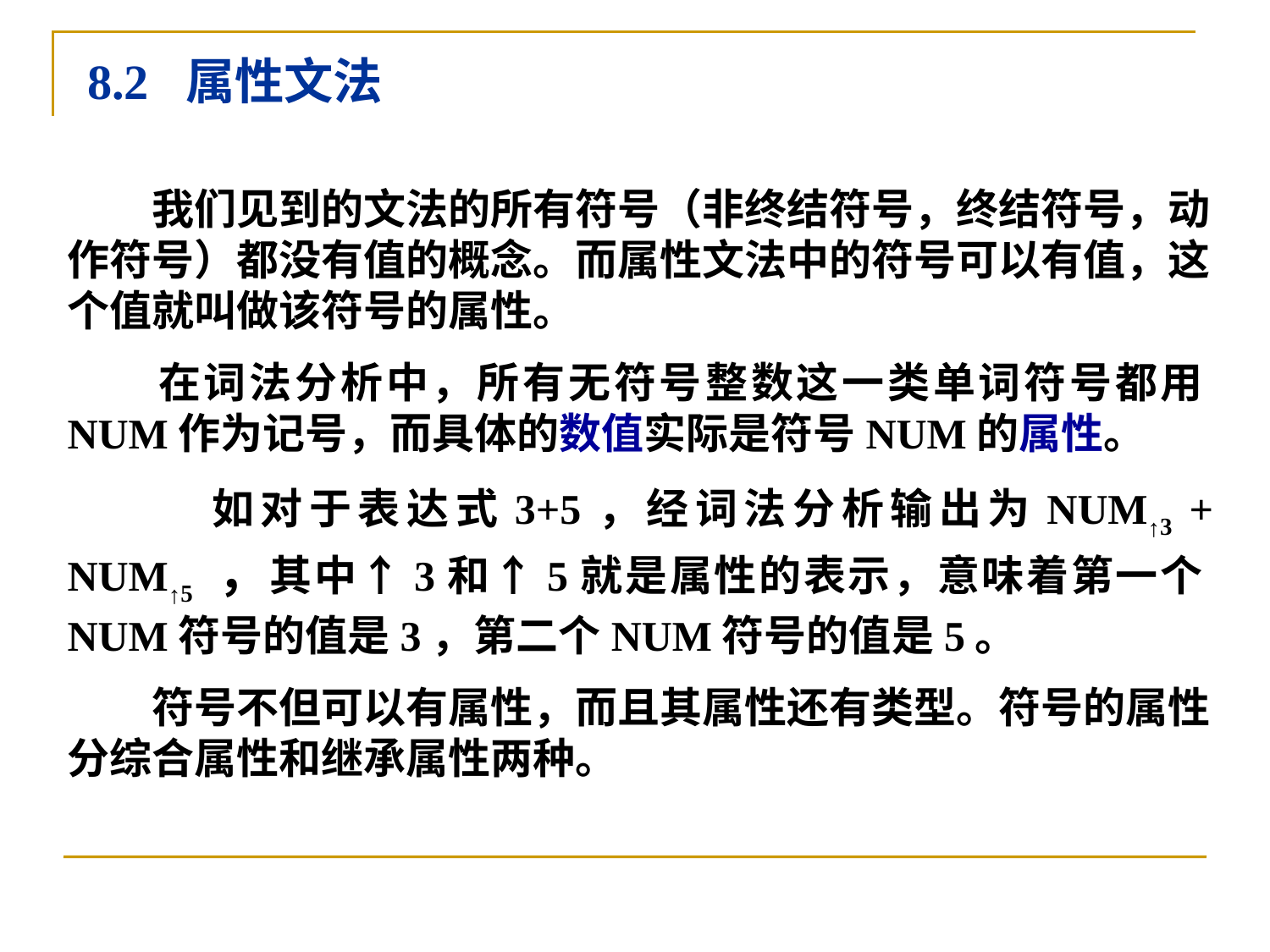

8.2  属性文法
　　我们见到的文法的所有符号（非终结符号，终结符号，动作符号）都没有值的概念。而属性文法中的符号可以有值，这个值就叫做该符号的属性。
　　在词法分析中，所有无符号整数这一类单词符号都用NUM作为记号，而具体的数值实际是符号NUM的属性。
        如对于表达式3+5，经词法分析输出为NUM↑3 + NUM↑5 ，其中↑3和↑5就是属性的表示，意味着第一个NUM符号的值是3，第二个NUM符号的值是5。
　　符号不但可以有属性，而且其属性还有类型。符号的属性分综合属性和继承属性两种。
21